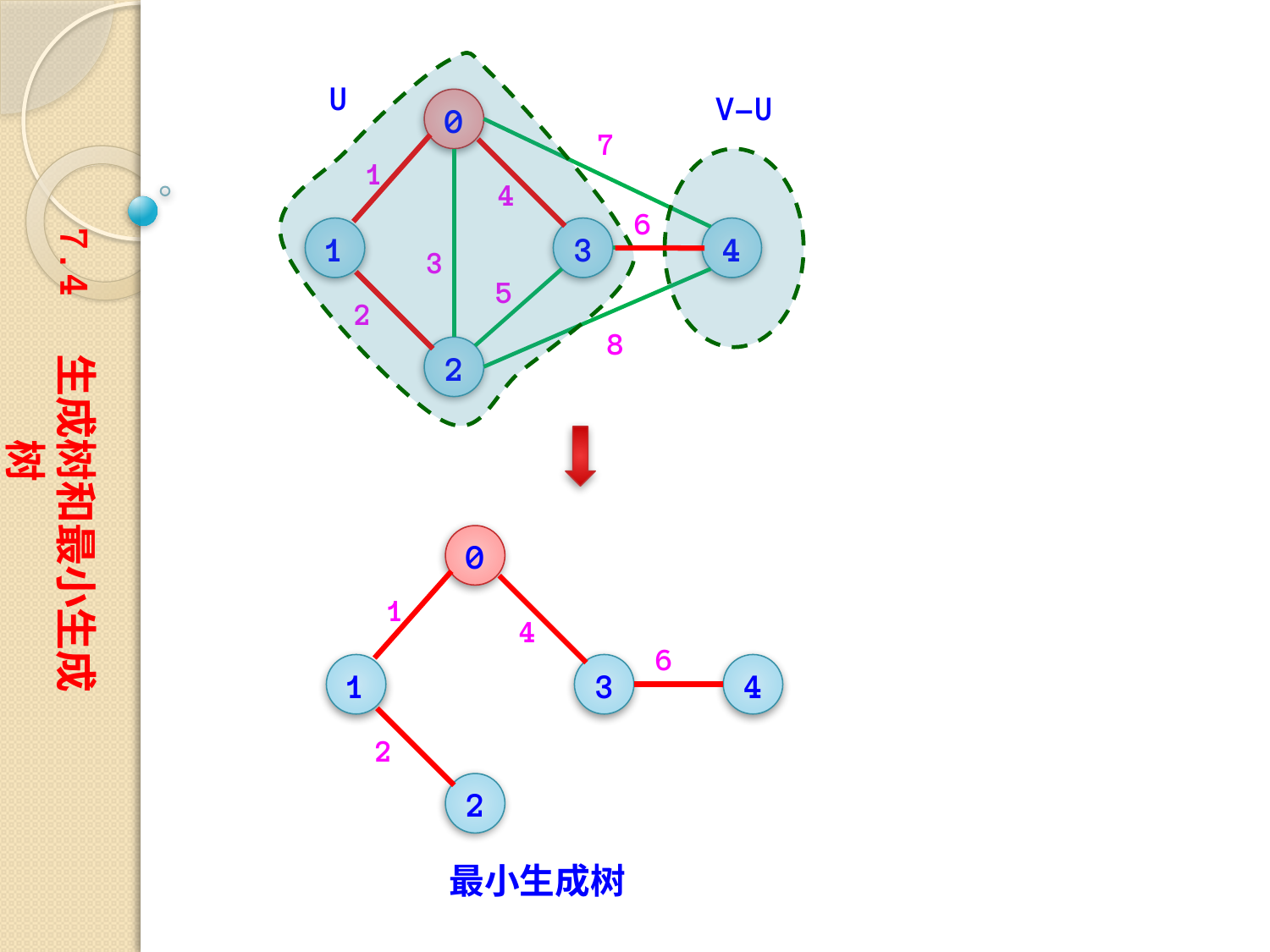

U
V-U

0
7
1
4
6
1
3
4
3
5
2
8
2
7.4  生成树和最小生成树

0
1
4
6
1
3
4
2
2
最小生成树